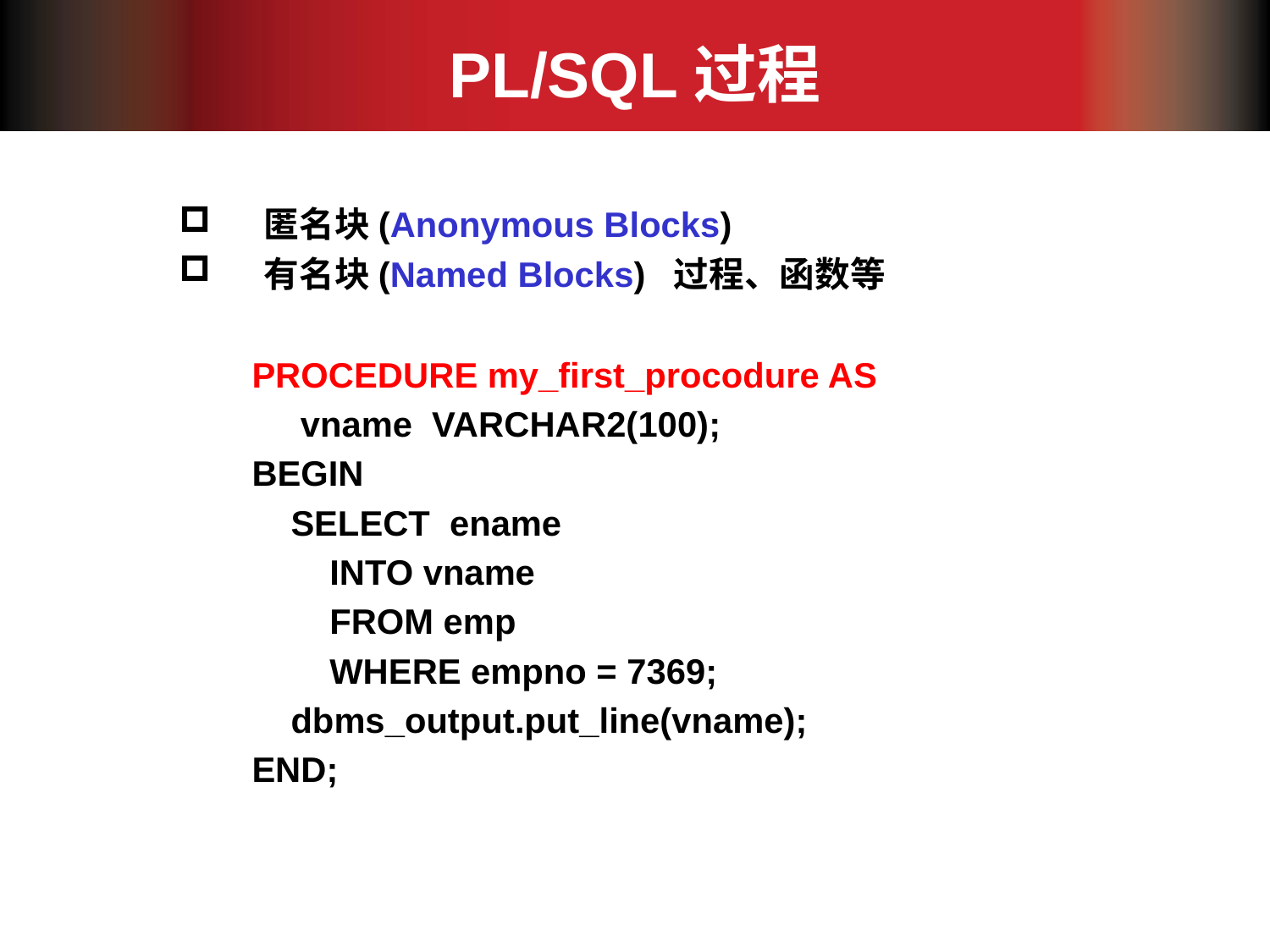

# PL/SQL过程
匿名块(Anonymous Blocks)
有名块(Named Blocks)  过程、函数等
PROCEDURE my_first_procodure AS
     vname  VARCHAR2(100);
BEGIN
    SELECT  ename
        INTO vname
        FROM emp
        WHERE empno = 7369;
    dbms_output.put_line(vname);
END;